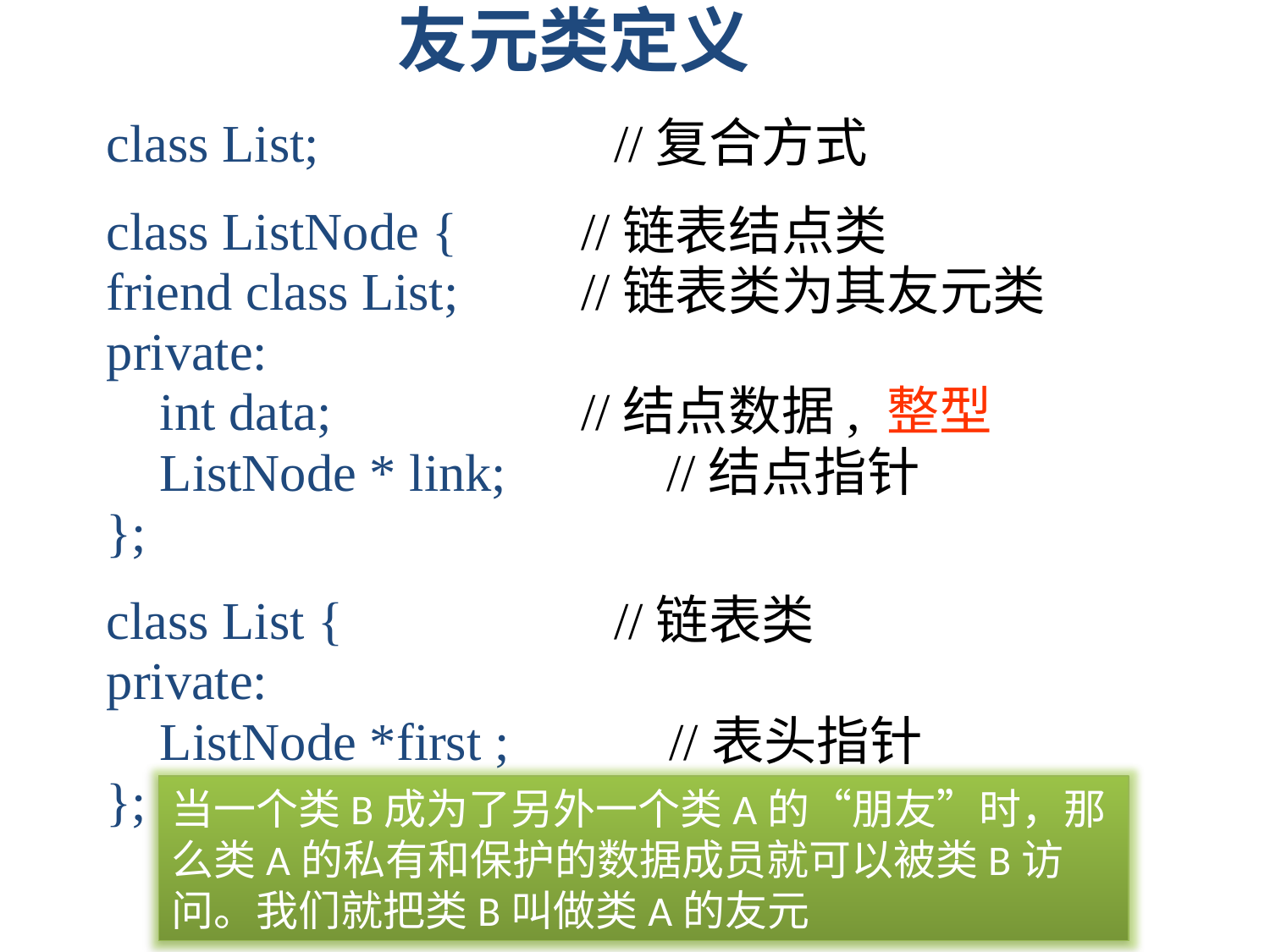

友元类定义
 class List;	                    //复合方式

 class ListNode {	        //链表结点类
 friend class List;	        //链表类为其友元类
 private:
     int data;		        //结点数据, 整型
     ListNode * link;            //结点指针
 };

 class List {	                    //链表类
 private:
     ListNode *first ;            //表头指针
 };

当一个类B成为了另外一个类A的“朋友”时，那么类A的私有和保护的数据成员就可以被类B访问。我们就把类B叫做类A的友元
28